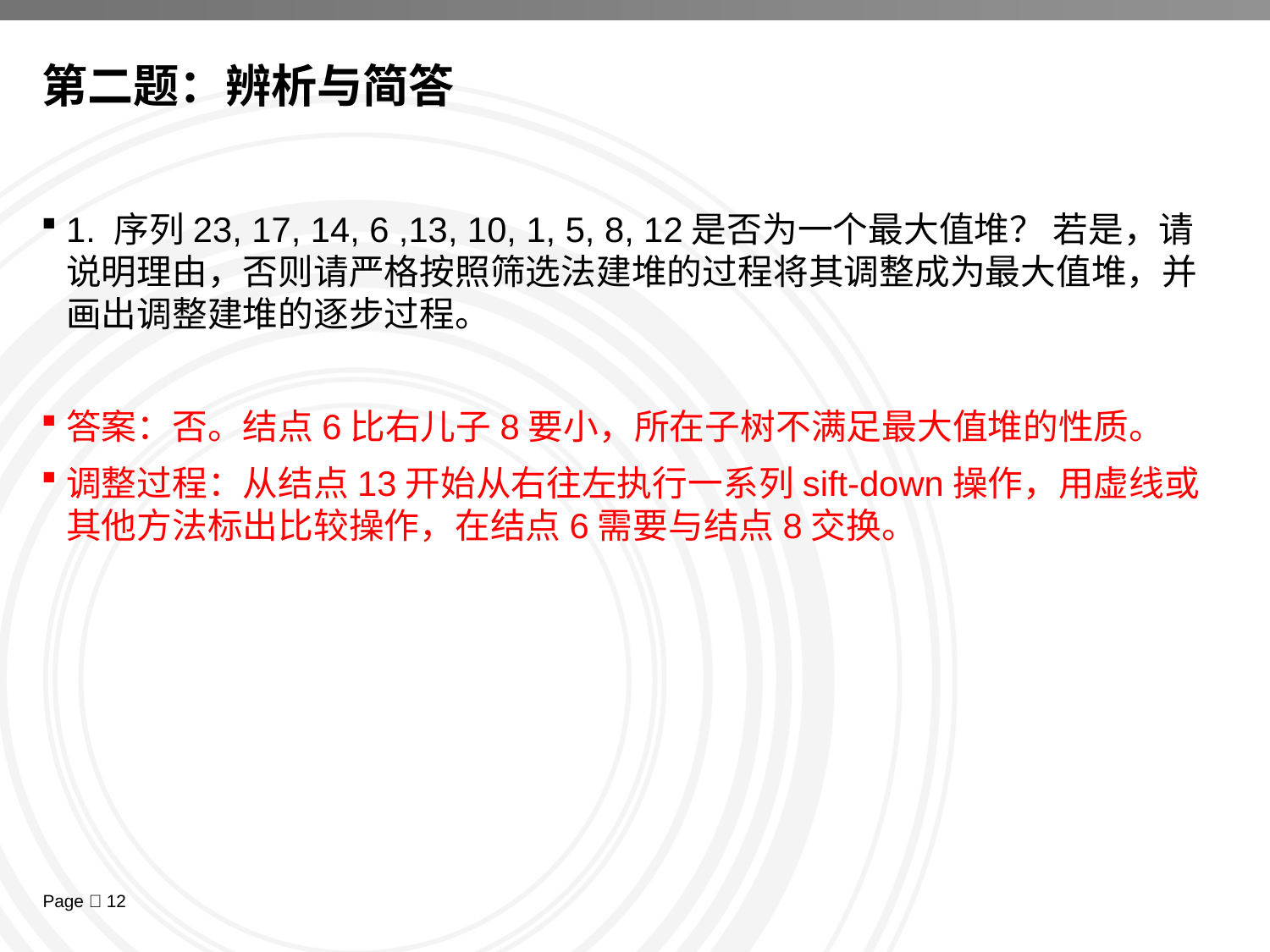

# 第二题：辨析与简答
1. 序列23, 17, 14, 6 ,13, 10, 1, 5, 8, 12是否为一个最大值堆？ 若是，请说明理由，否则请严格按照筛选法建堆的过程将其调整成为最大值堆，并画出调整建堆的逐步过程。

答案：否。结点6比右儿子8要小，所在子树不满足最大值堆的性质。
调整过程：从结点13开始从右往左执行一系列sift-down操作，用虚线或其他方法标出比较操作，在结点6需要与结点8交换。